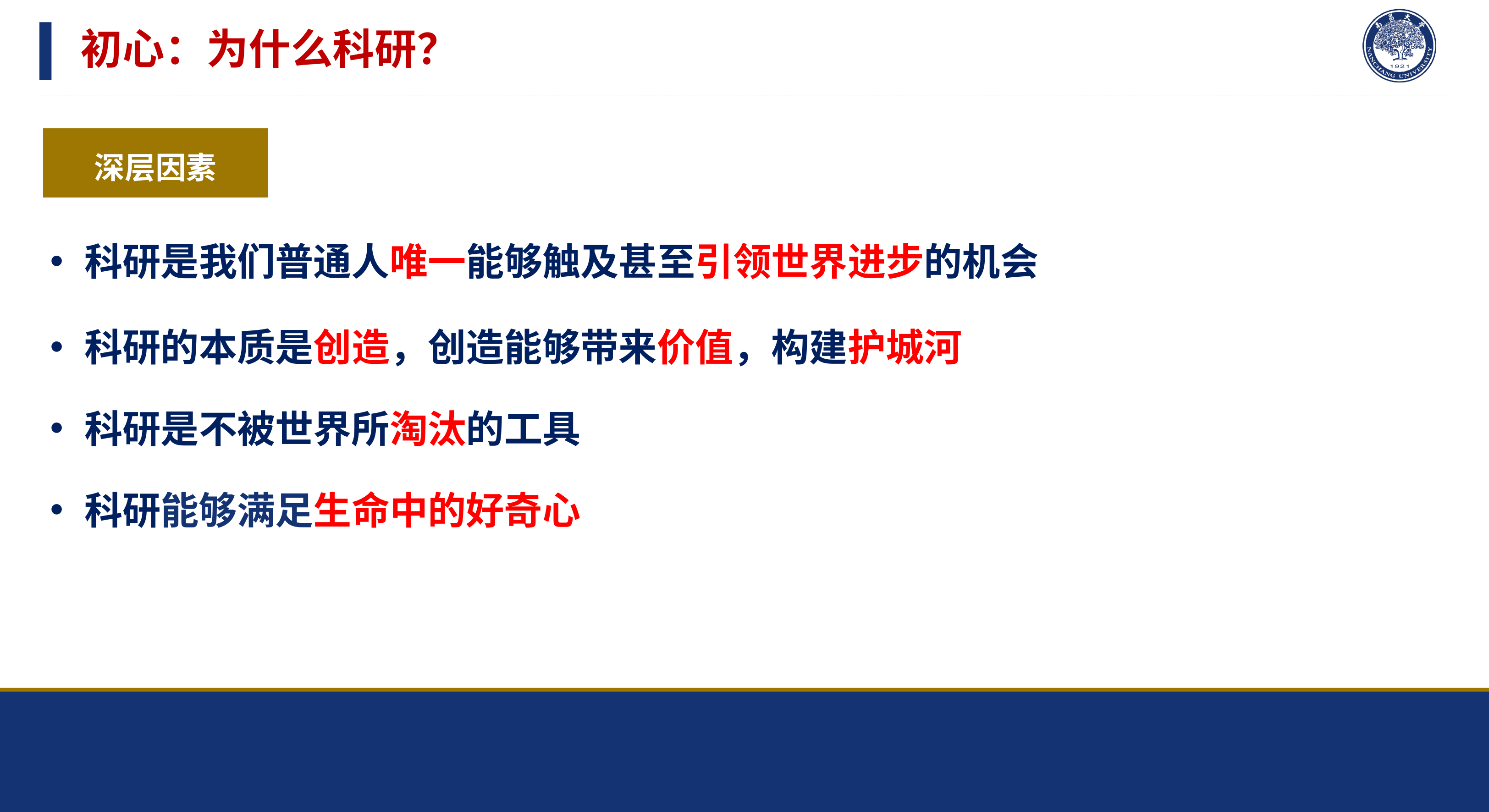

初心：为什么科研？
深层因素
科研是我们普通人唯一能够触及甚至引领世界进步的机会
科研的本质是创造，创造能够带来价值，构建护城河
科研是不被世界所淘汰的工具
科研能够满足生命中的好奇心